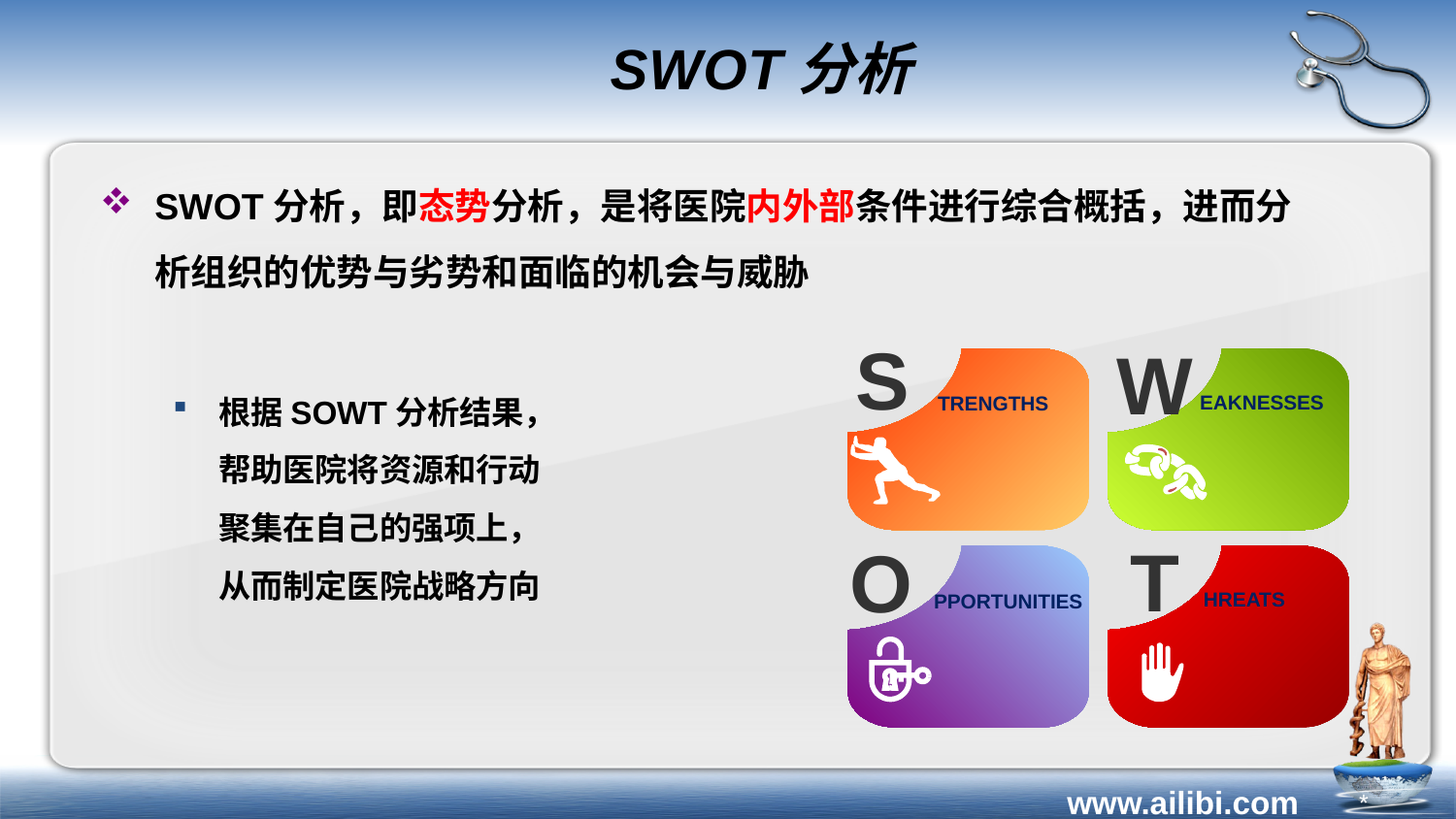

# SWOT分析
SWOT分析，即态势分析，是将医院内外部条件进行综合概括，进而分析组织的优势与劣势和面临的机会与威胁

根据SOWT分析结果，
帮助医院将资源和行动
聚集在自己的强项上，
从而制定医院战略方向

S

TRENGTHS
W

EAKNESSES
T

HREATS
O

PPORTUNITIES

*